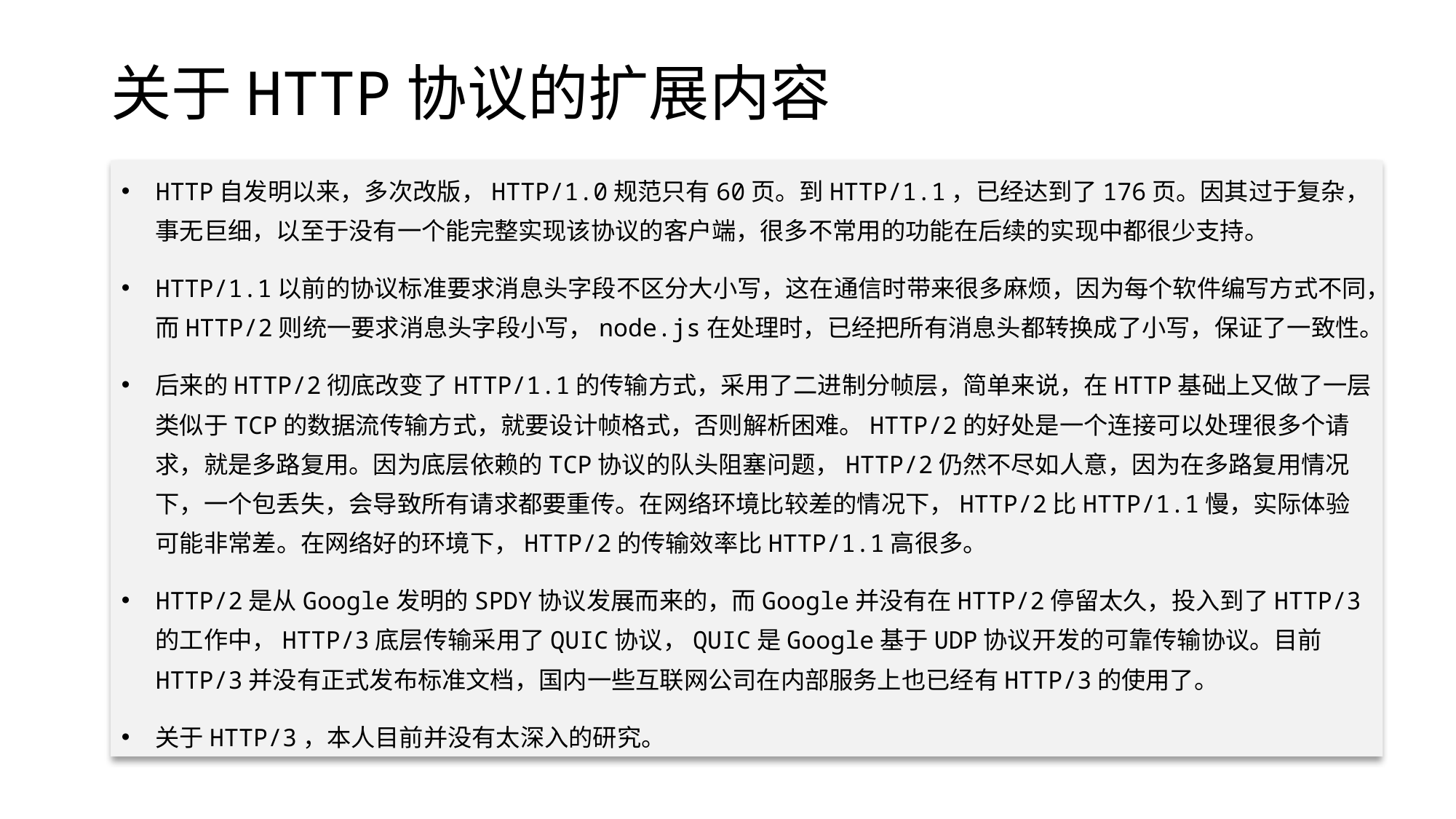

# 关于HTTP协议的扩展内容
HTTP自发明以来，多次改版，HTTP/1.0规范只有60页。到HTTP/1.1，已经达到了176页。因其过于复杂，事无巨细，以至于没有一个能完整实现该协议的客户端，很多不常用的功能在后续的实现中都很少支持。
HTTP/1.1以前的协议标准要求消息头字段不区分大小写，这在通信时带来很多麻烦，因为每个软件编写方式不同，而HTTP/2则统一要求消息头字段小写，node.js在处理时，已经把所有消息头都转换成了小写，保证了一致性。
后来的HTTP/2彻底改变了HTTP/1.1的传输方式，采用了二进制分帧层，简单来说，在HTTP基础上又做了一层类似于TCP的数据流传输方式，就要设计帧格式，否则解析困难。HTTP/2的好处是一个连接可以处理很多个请求，就是多路复用。因为底层依赖的TCP协议的队头阻塞问题，HTTP/2仍然不尽如人意，因为在多路复用情况下，一个包丢失，会导致所有请求都要重传。在网络环境比较差的情况下，HTTP/2比HTTP/1.1慢，实际体验可能非常差。在网络好的环境下，HTTP/2的传输效率比HTTP/1.1高很多。
HTTP/2是从Google发明的SPDY协议发展而来的，而Google并没有在HTTP/2停留太久，投入到了HTTP/3的工作中，HTTP/3底层传输采用了QUIC协议，QUIC是Google基于UDP协议开发的可靠传输协议。目前HTTP/3并没有正式发布标准文档，国内一些互联网公司在内部服务上也已经有HTTP/3的使用了。
关于HTTP/3，本人目前并没有太深入的研究。